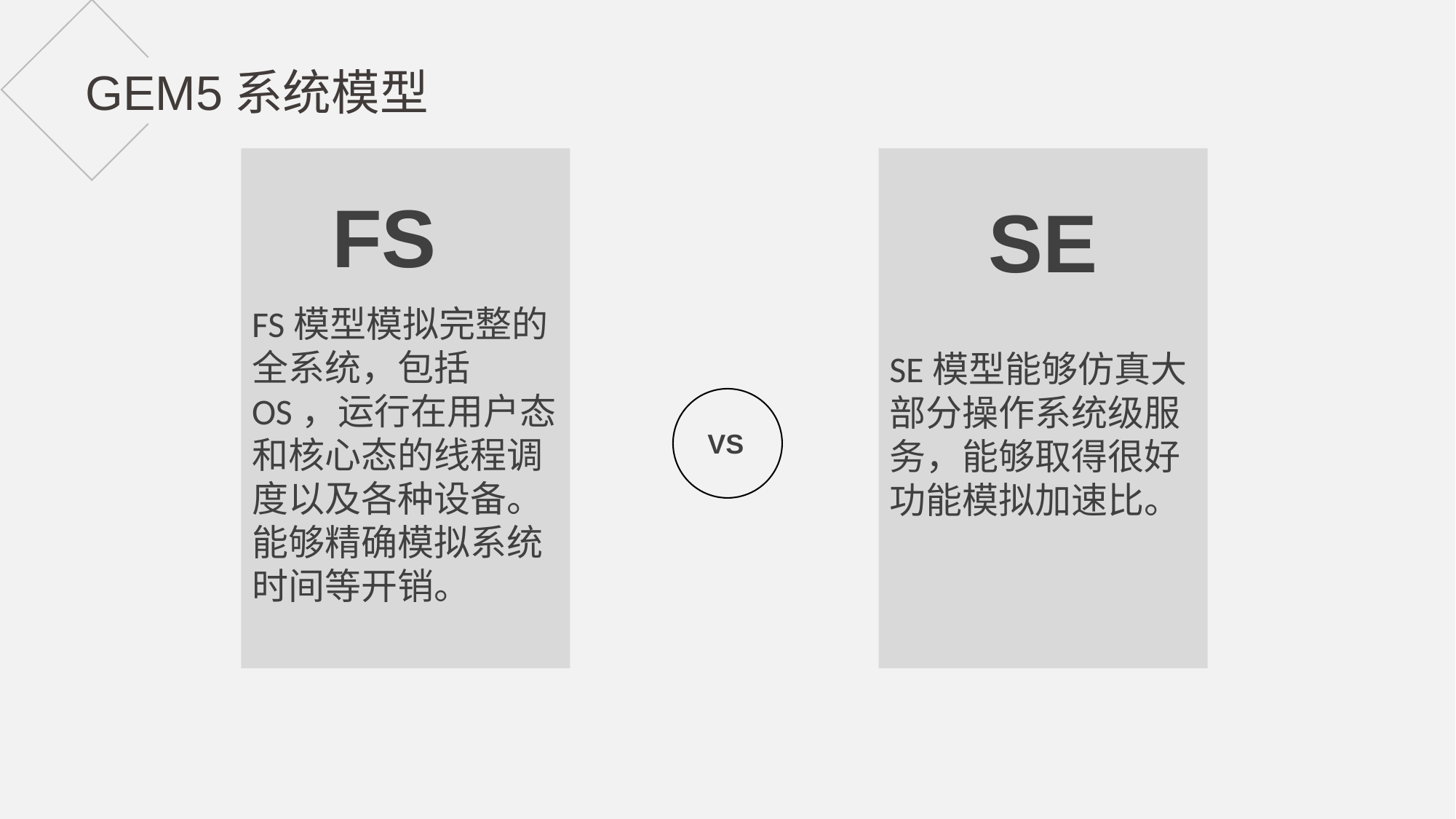

GEM5系统模型

FS
SE
FS模型模拟完整的全系统，包括OS，运行在用户态和核心态的线程调度以及各种设备。能够精确模拟系统时间等开销。
SE模型能够仿真大部分操作系统级服务，能够取得很好功能模拟加速比。

VS